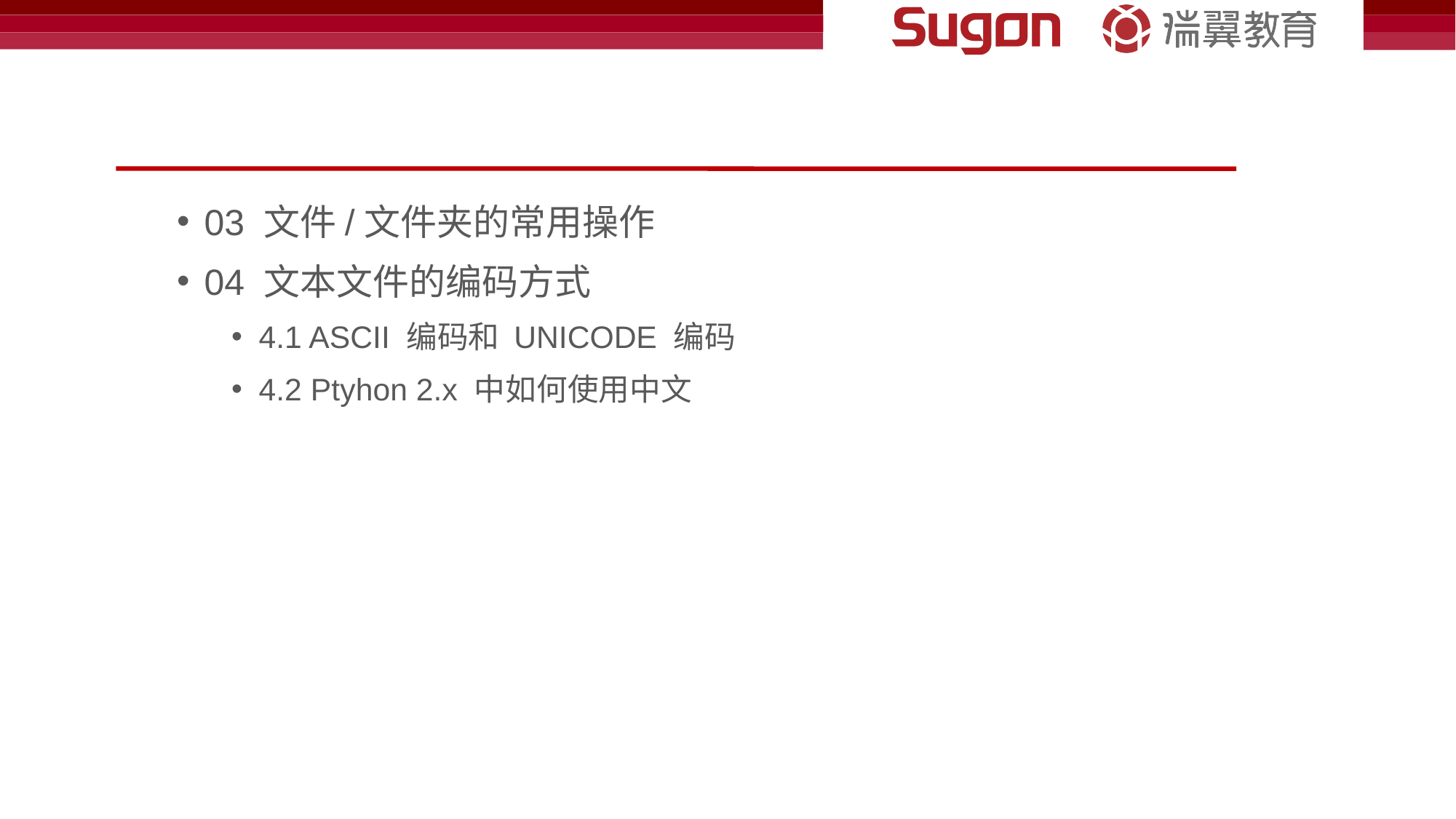

#
03 文件/文件夹的常用操作
04 文本文件的编码方式
4.1 ASCII 编码和 UNICODE 编码
4.2 Ptyhon 2.x 中如何使用中文